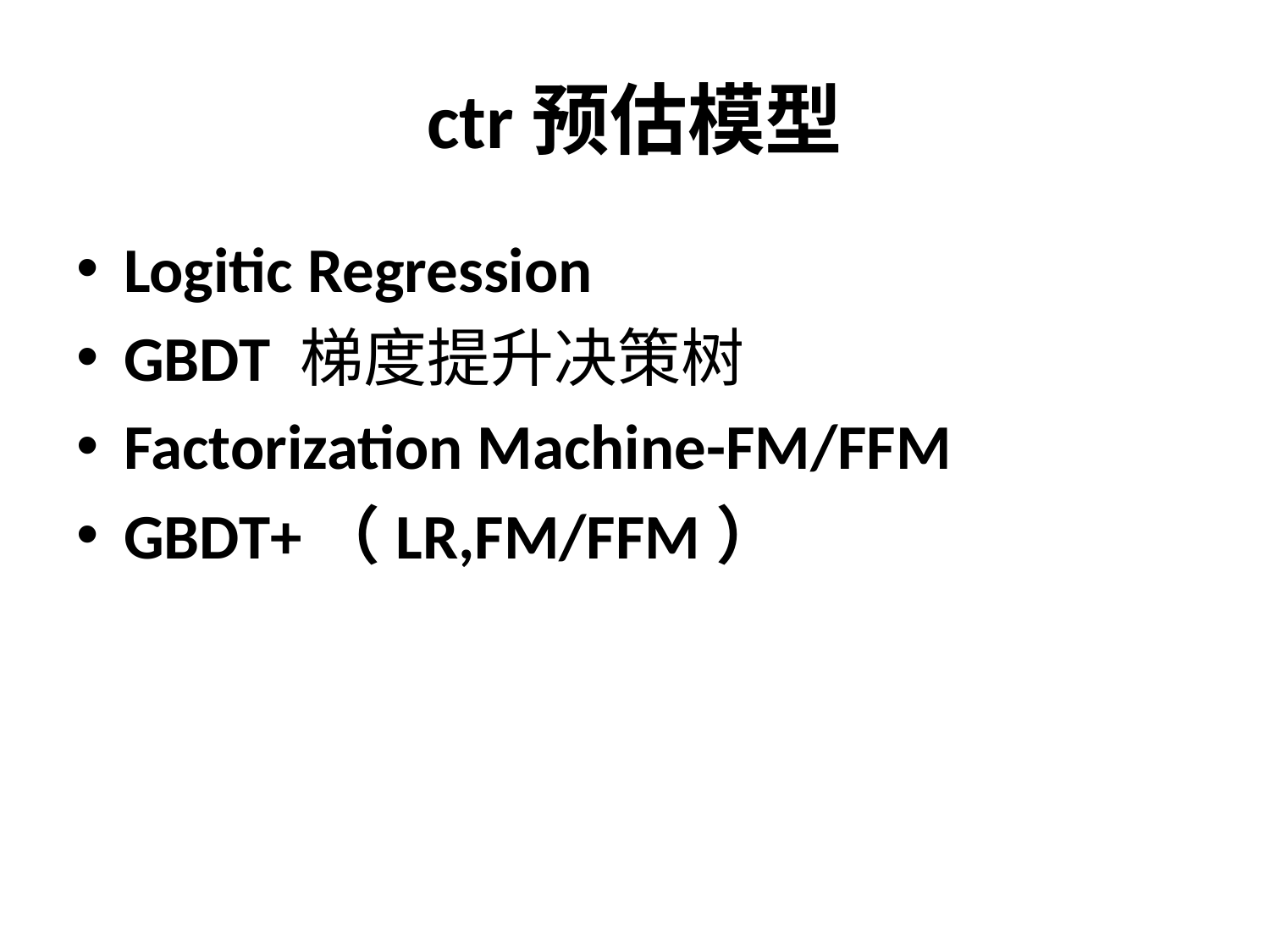

# ctr预估模型
Logitic Regression
GBDT 梯度提升决策树
Factorization Machine-FM/FFM
GBDT+（LR,FM/FFM）